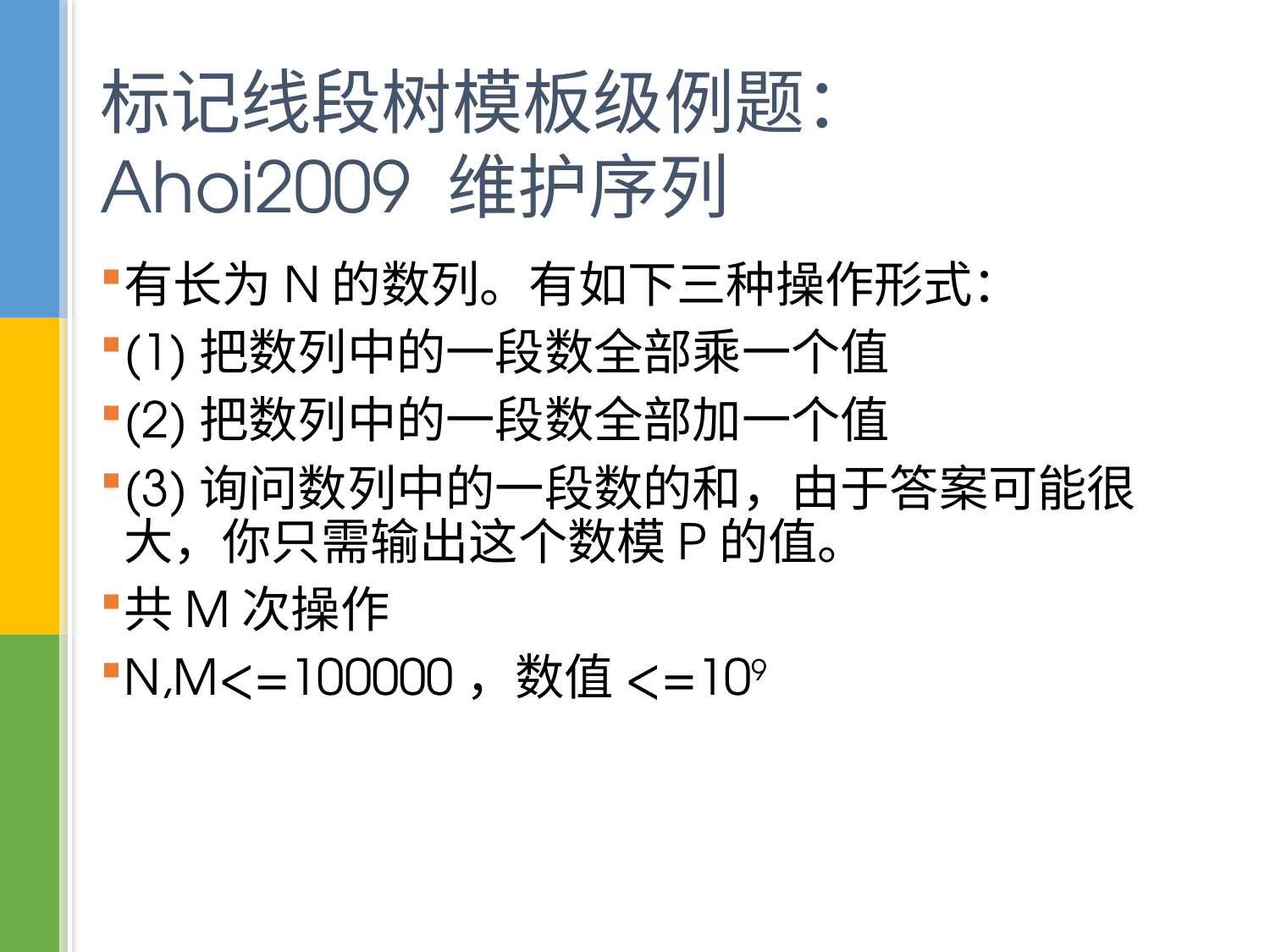

# 标记线段树模板级例题： Ahoi2009 维护序列
有长为N的数列。有如下三种操作形式：
(1)把数列中的一段数全部乘一个值
(2)把数列中的一段数全部加一个值
(3)询问数列中的一段数的和，由于答案可能很大，你只需输出这个数模P的值。
共M次操作
N,M<=100000，数值<=109